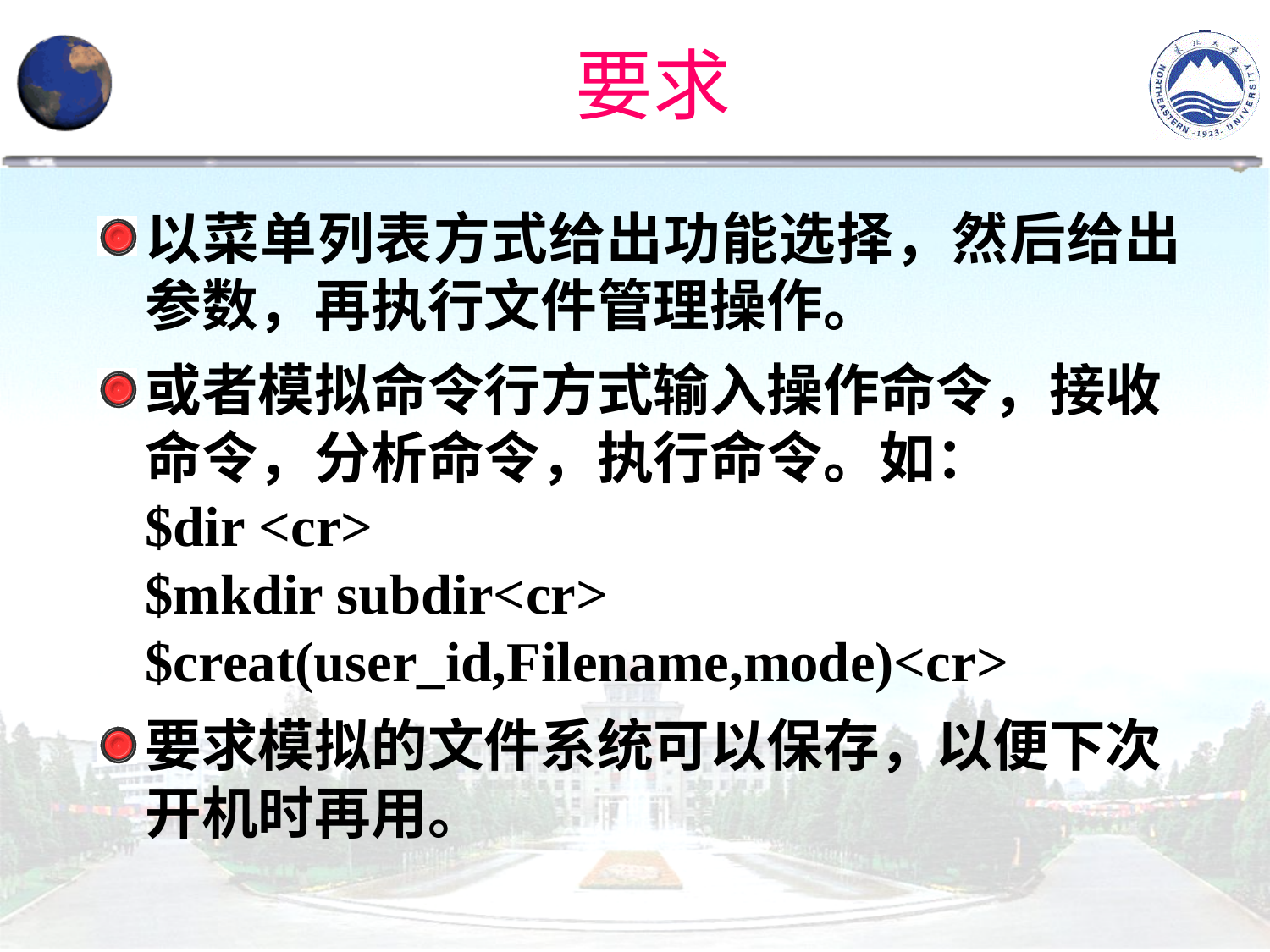

# 要求
以菜单列表方式给出功能选择，然后给出参数，再执行文件管理操作。
或者模拟命令行方式输入操作命令，接收命令，分析命令，执行命令。如：
$dir <cr>
$mkdir subdir<cr>
$creat(user_id,Filename,mode)<cr>
要求模拟的文件系统可以保存，以便下次开机时再用。